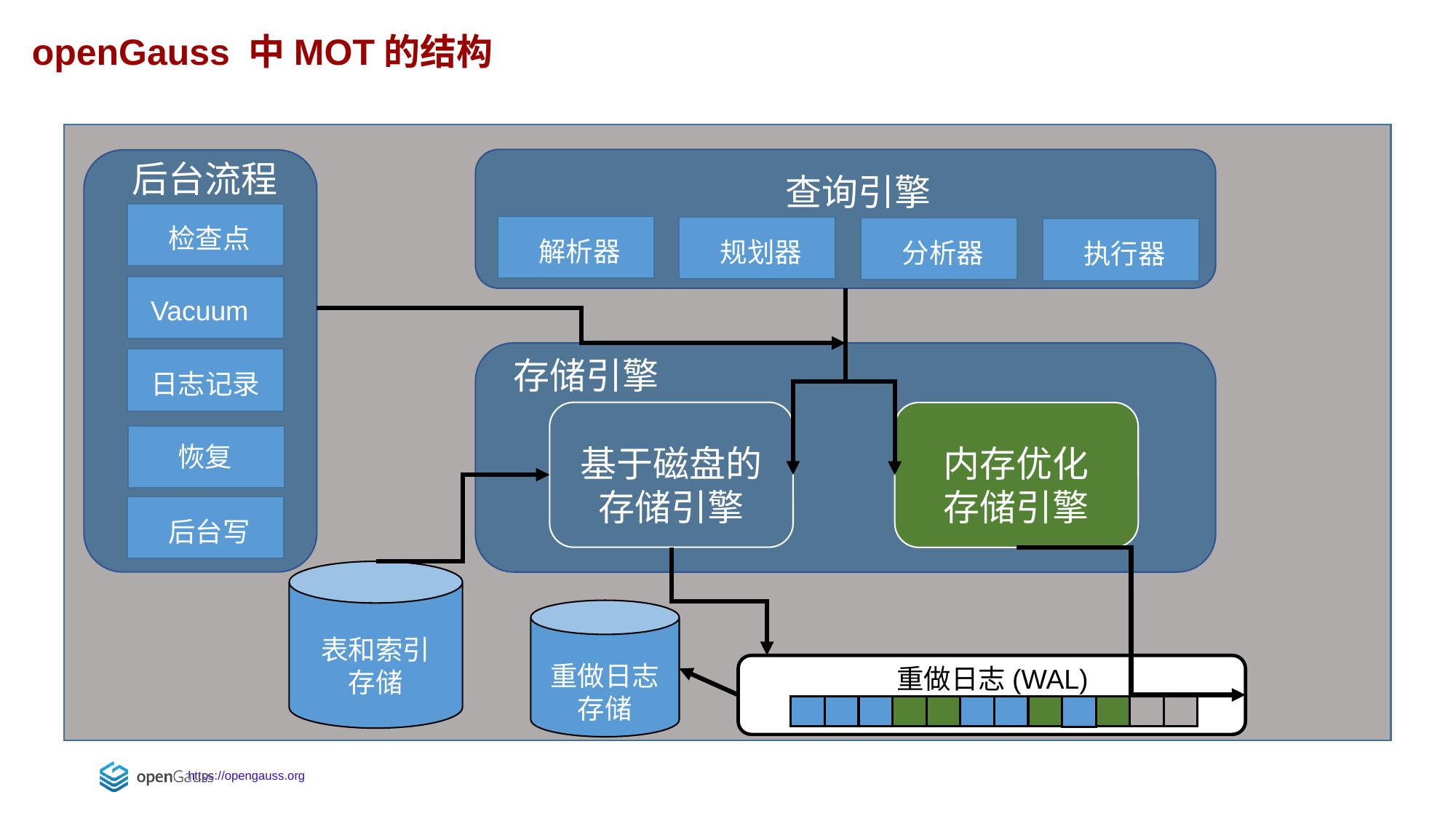

openGauss 中MOT的结构

后台流程
查询引擎

检查点

解析器
规划器
分析器
执行器

Vacuum

存储引擎

日志记录

恢复
基于磁盘的存储引擎
内存优化存储引擎

后台写

表和索引
存储
重做日志存储

重做日志(WAL)